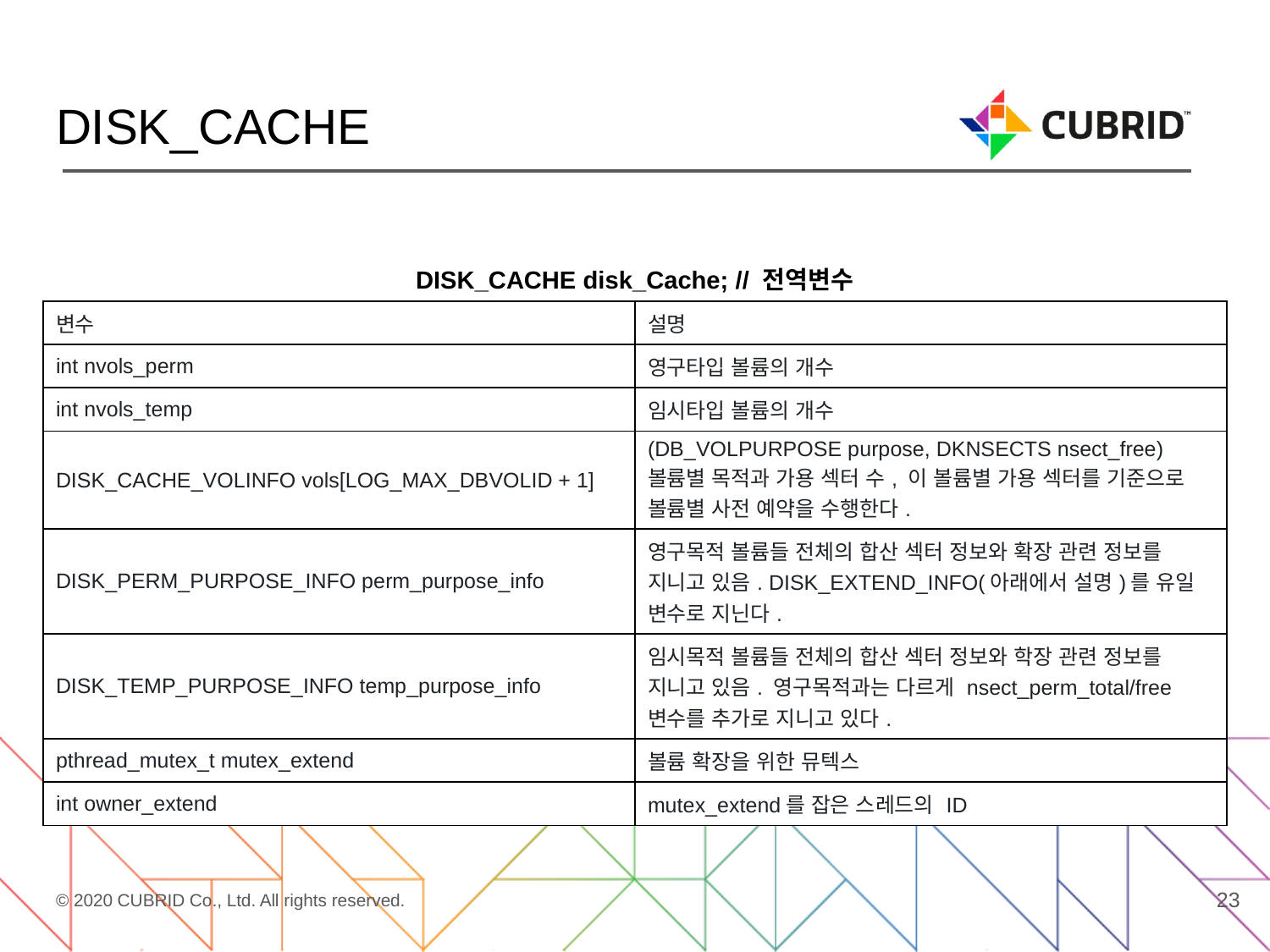

# DISK_CACHE
DISK_CACHE disk_Cache; // 전역변수
| 변수 | 설명 |
| --- | --- |
| int nvols\_perm | 영구타입 볼륨의 개수 |
| int nvols\_temp | 임시타입 볼륨의 개수 |
| DISK\_CACHE\_VOLINFO vols[LOG\_MAX\_DBVOLID + 1] | (DB\_VOLPURPOSE purpose, DKNSECTS nsect\_free) 볼륨별 목적과 가용 섹터 수, 이 볼륨별 가용 섹터를 기준으로 볼륨별 사전 예약을 수행한다. |
| DISK\_PERM\_PURPOSE\_INFO perm\_purpose\_info | 영구목적 볼륨들 전체의 합산 섹터 정보와 확장 관련 정보를 지니고 있음. DISK\_EXTEND\_INFO(아래에서 설명)를 유일 변수로 지닌다. |
| DISK\_TEMP\_PURPOSE\_INFO temp\_purpose\_info | 임시목적 볼륨들 전체의 합산 섹터 정보와 학장 관련 정보를 지니고 있음. 영구목적과는 다르게 nsect\_perm\_total/free변수를 추가로 지니고 있다. |
| pthread\_mutex\_t mutex\_extend | 볼륨 확장을 위한 뮤텍스 |
| int owner\_extend | mutex\_extend를 잡은 스레드의 ID |
23
© 2020 CUBRID Co., Ltd. All rights reserved.